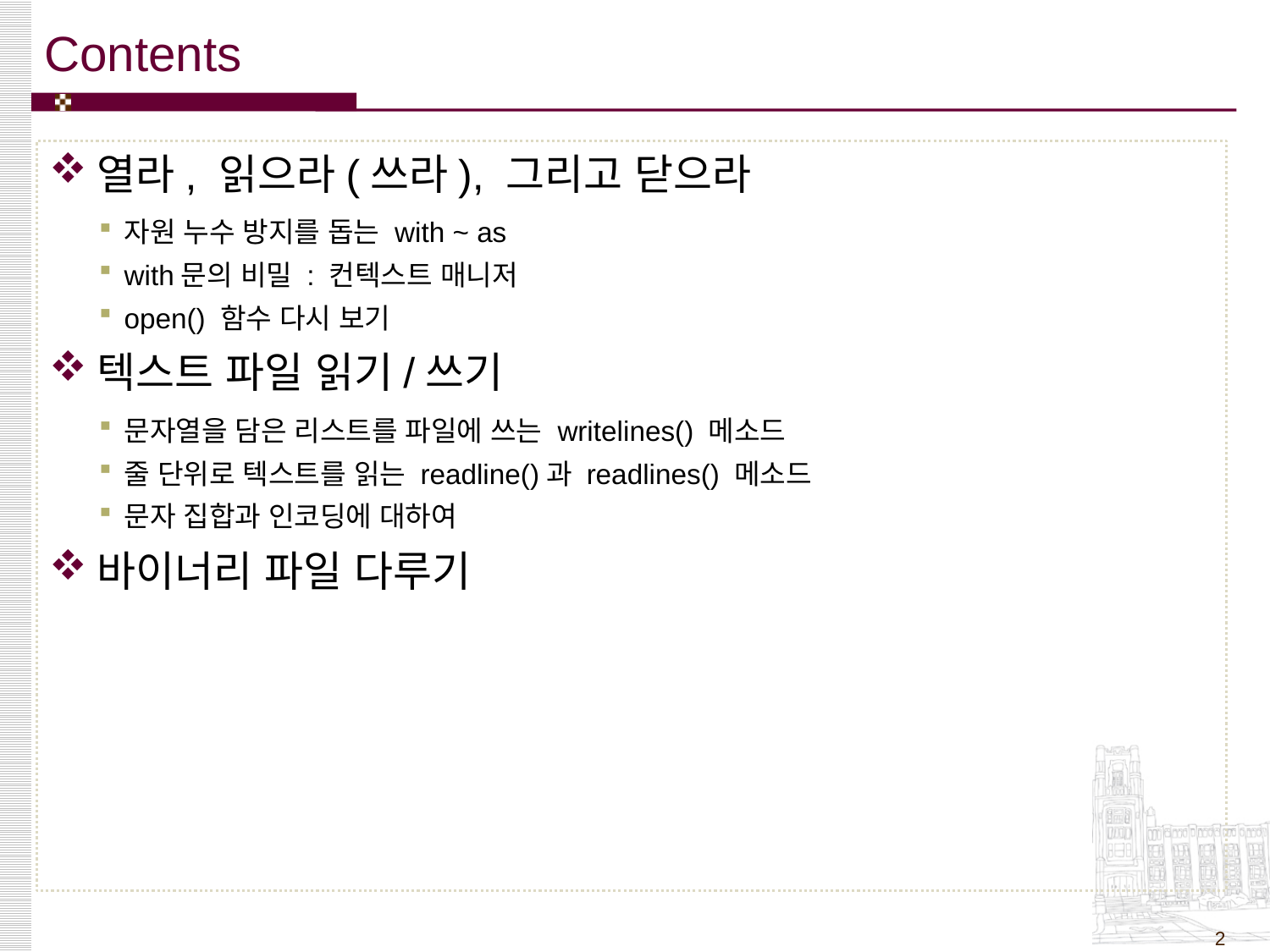

열라, 읽으라(쓰라), 그리고 닫으라
자원 누수 방지를 돕는 with ~ as
with문의 비밀 : 컨텍스트 매니저
open() 함수 다시 보기
텍스트 파일 읽기/쓰기
문자열을 담은 리스트를 파일에 쓰는 writelines() 메소드
줄 단위로 텍스트를 읽는 readline()과 readlines() 메소드
문자 집합과 인코딩에 대하여
바이너리 파일 다루기